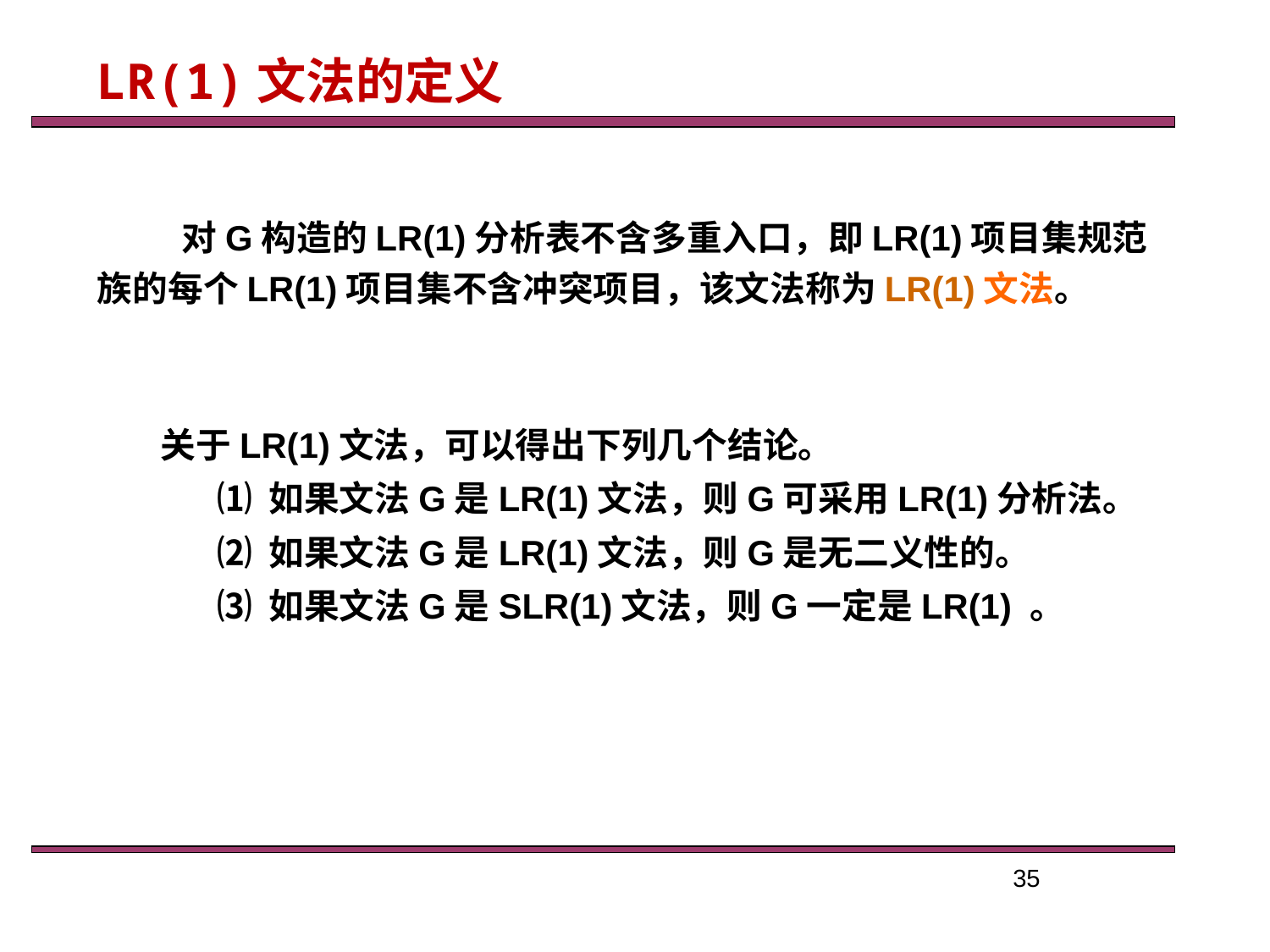

LR(1)文法的定义
对G构造的LR(1)分析表不含多重入口，即LR(1)项目集规范族的每个LR(1)项目集不含冲突项目，该文法称为LR(1)文法。
关于LR(1)文法，可以得出下列几个结论。
       ⑴ 如果文法G是LR(1)文法，则G可采用LR(1)分析法。
       ⑵ 如果文法G是LR(1)文法，则G是无二义性的。
       ⑶ 如果文法G是SLR(1)文法，则G一定是LR(1) 。
35